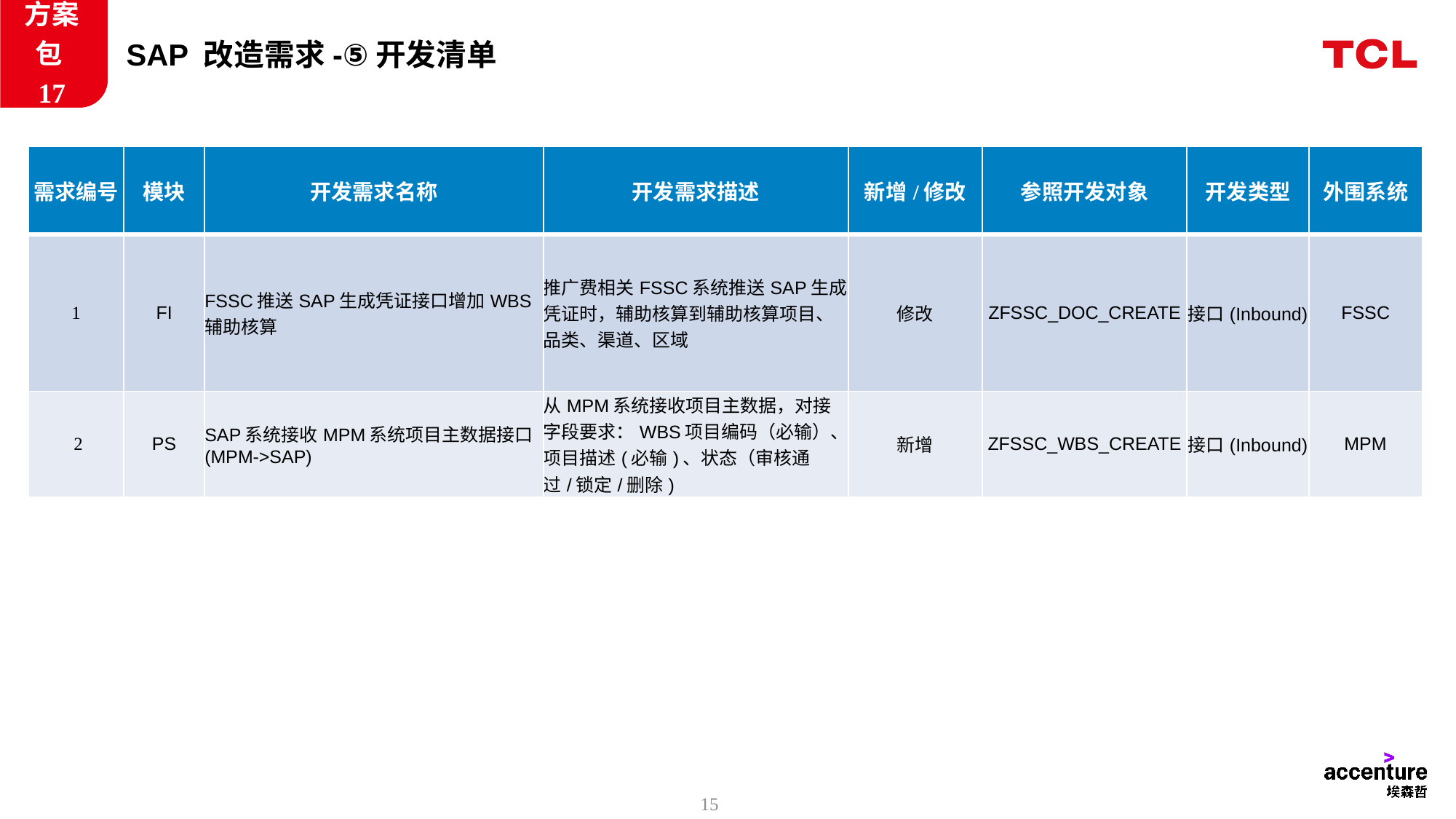

方案包17
# SAP 改造需求-⑤开发清单
| 需求编号 | 模块 | 开发需求名称 | 开发需求描述 | 新增/修改 | 参照开发对象 | 开发类型 | 外围系统 |
| --- | --- | --- | --- | --- | --- | --- | --- |
| 1 | FI | FSSC推送SAP生成凭证接口增加WBS辅助核算 | 推广费相关FSSC系统推送SAP生成凭证时，辅助核算到辅助核算项目、品类、渠道、区域 | 修改 | ZFSSC\_DOC\_CREATE | 接口(Inbound) | FSSC |
| 2 | PS | SAP系统接收MPM系统项目主数据接口(MPM->SAP) | 从MPM系统接收项目主数据，对接字段要求：WBS项目编码（必输）、项目描述(必输)、状态（审核通过/锁定/删除) | 新增 | ZFSSC\_WBS\_CREATE | 接口(Inbound) | MPM |
15